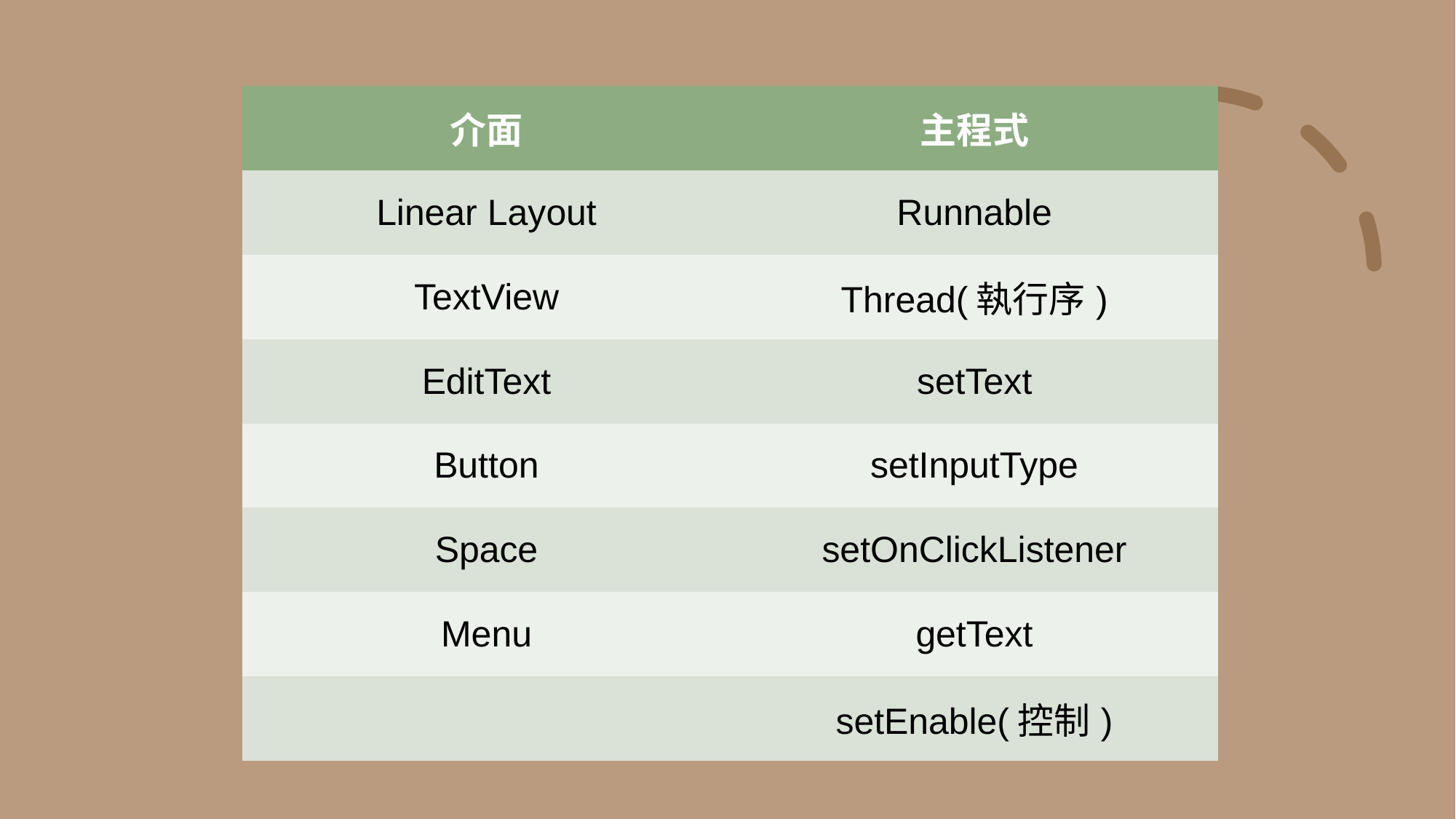

| 介面 | 主程式 |
| --- | --- |
| Linear Layout | Runnable |
| TextView | Thread(執行序) |
| EditText | setText |
| Button | setInputType |
| Space | setOnClickListener |
| Menu | getText |
|  | setEnable(控制) |